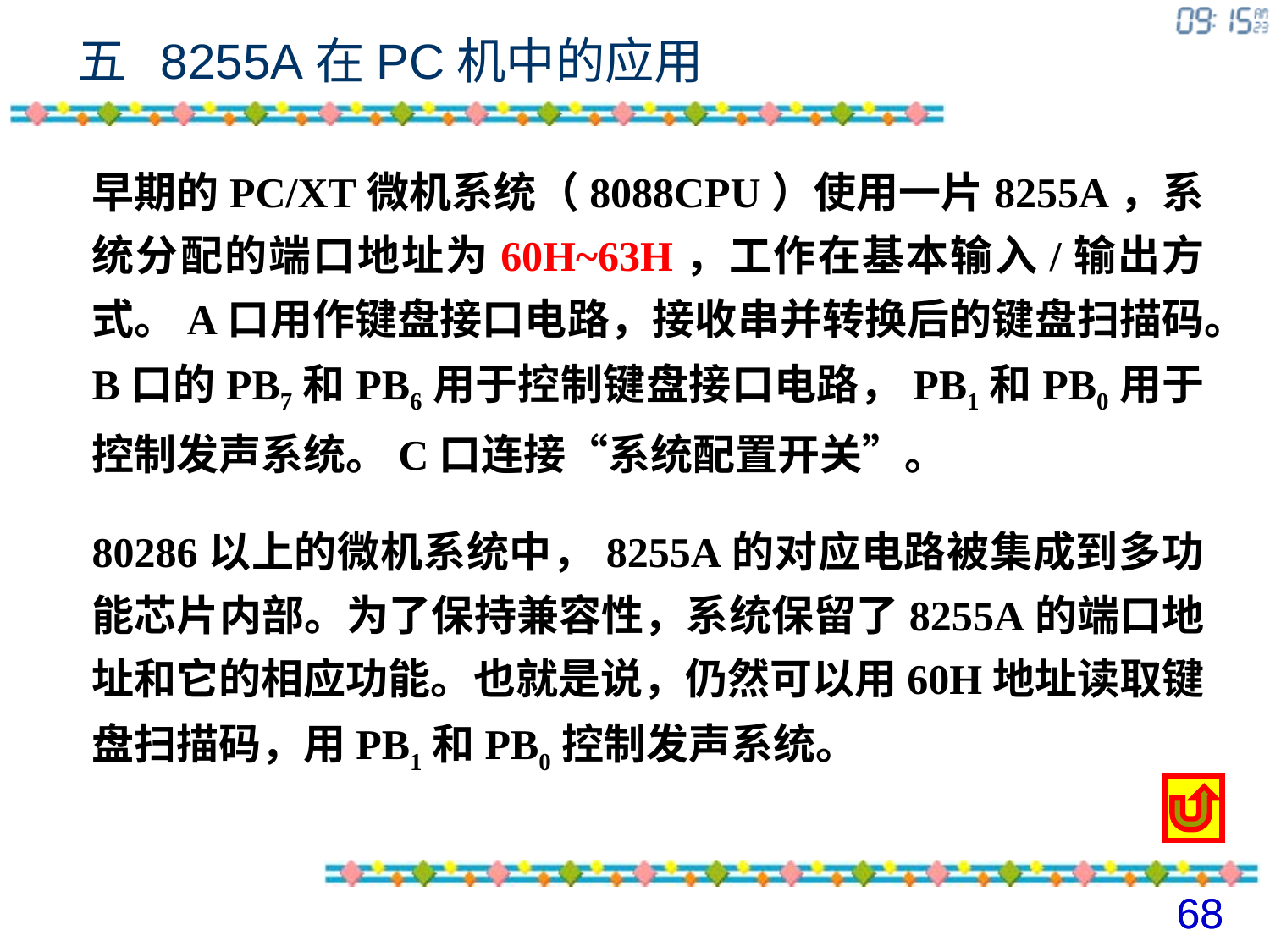

# 五  8255A在PC机中的应用
早期的PC/XT微机系统（8088CPU）使用一片8255A，系统分配的端口地址为60H~63H，工作在基本输入/输出方式。A口用作键盘接口电路，接收串并转换后的键盘扫描码。B口的PB7和PB6用于控制键盘接口电路，PB1和PB0用于控制发声系统。C口连接“系统配置开关”。
80286以上的微机系统中，8255A的对应电路被集成到多功能芯片内部。为了保持兼容性，系统保留了8255A的端口地址和它的相应功能。也就是说，仍然可以用60H地址读取键盘扫描码，用PB1和PB0控制发声系统。